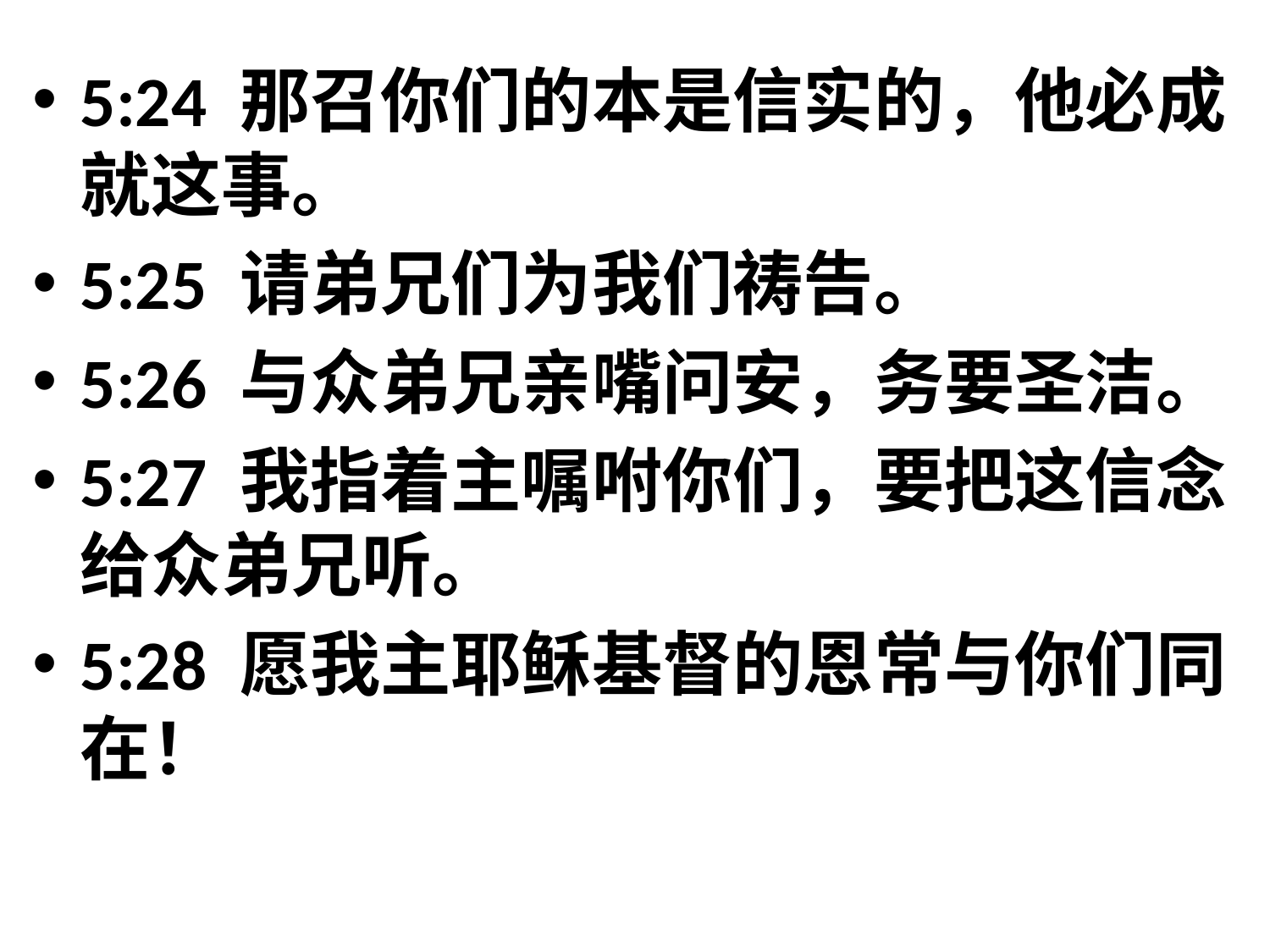

5:24 那召你们的本是信实的，他必成就这事。
5:25 请弟兄们为我们祷告。
5:26 与众弟兄亲嘴问安，务要圣洁。
5:27 我指着主嘱咐你们，要把这信念给众弟兄听。
5:28 愿我主耶稣基督的恩常与你们同在！